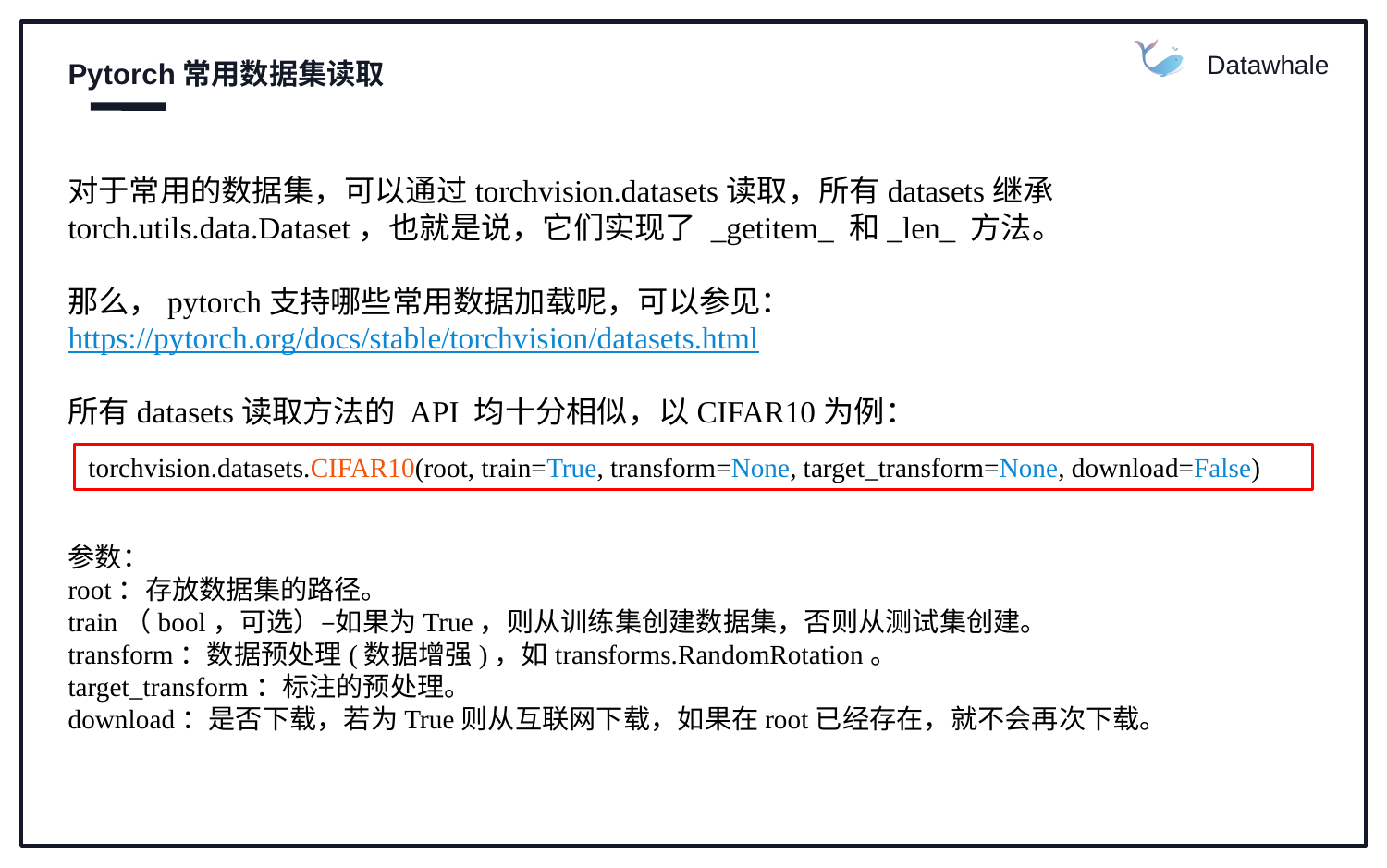

Datawhale

Pytorch常用数据集读取

对于常用的数据集，可以通过torchvision.datasets读取，所有datasets继承torch.utils.data.Dataset，也就是说，它们实现了 _getitem_ 和_len_ 方法。

那么，pytorch支持哪些常用数据加载呢，可以参见：
https://pytorch.org/docs/stable/torchvision/datasets.html

所有datasets读取方法的 API 均十分相似，以CIFAR10为例：

参数：
root：存放数据集的路径。
train（bool，可选）–如果为True，则从训练集创建数据集，否则从测试集创建。
transform：数据预处理(数据增强)，如transforms.RandomRotation。
target_transform：标注的预处理。
download：是否下载，若为True则从互联网下载，如果在root已经存在，就不会再次下载。

torchvision.datasets.CIFAR10(root, train=True, transform=None, target_transform=None, download=False)